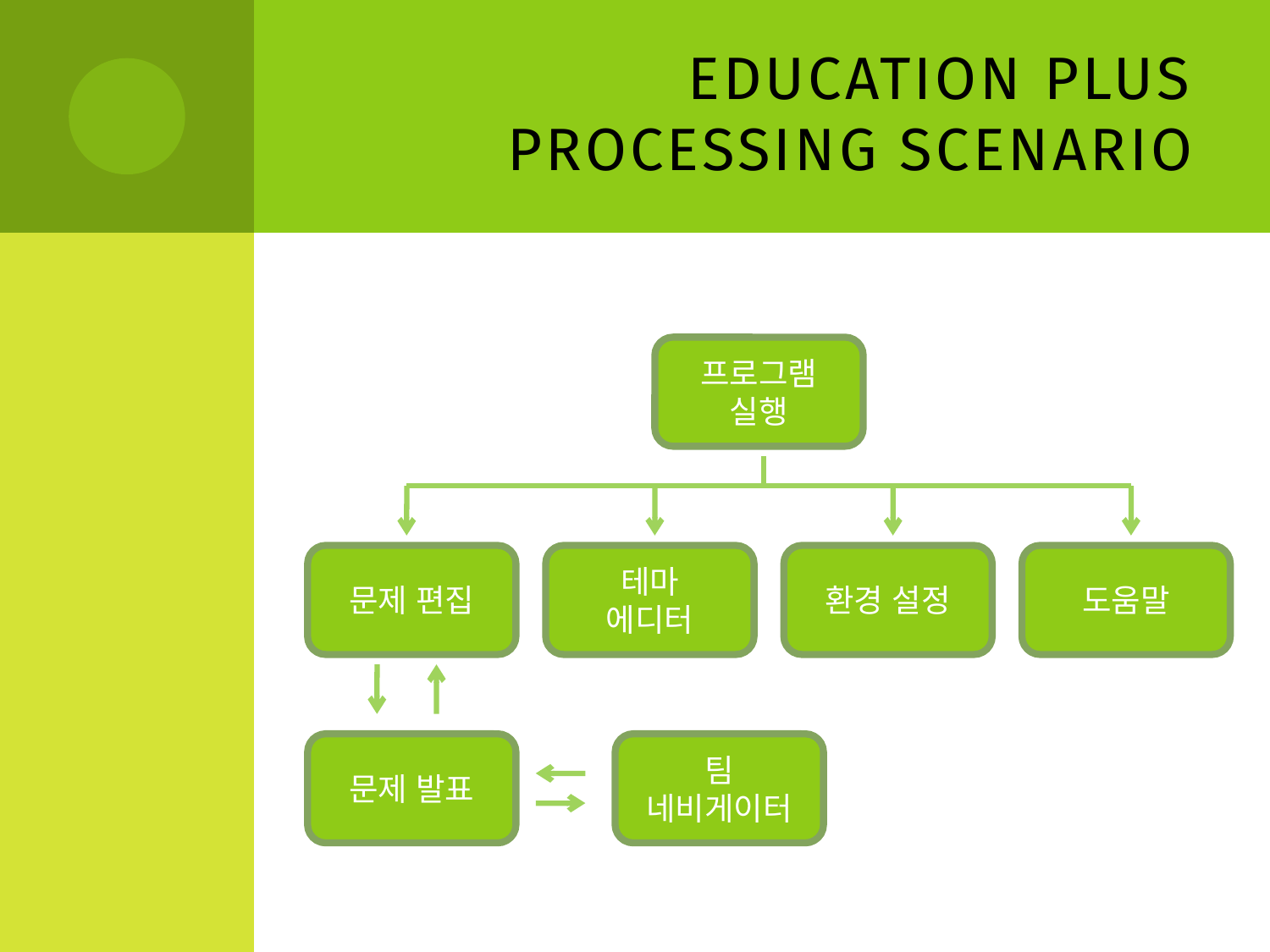

# Education Plus Processing Scenario
프로그램
실행
문제 편집
테마
에디터
환경 설정
도움말
문제 발표
팀
네비게이터